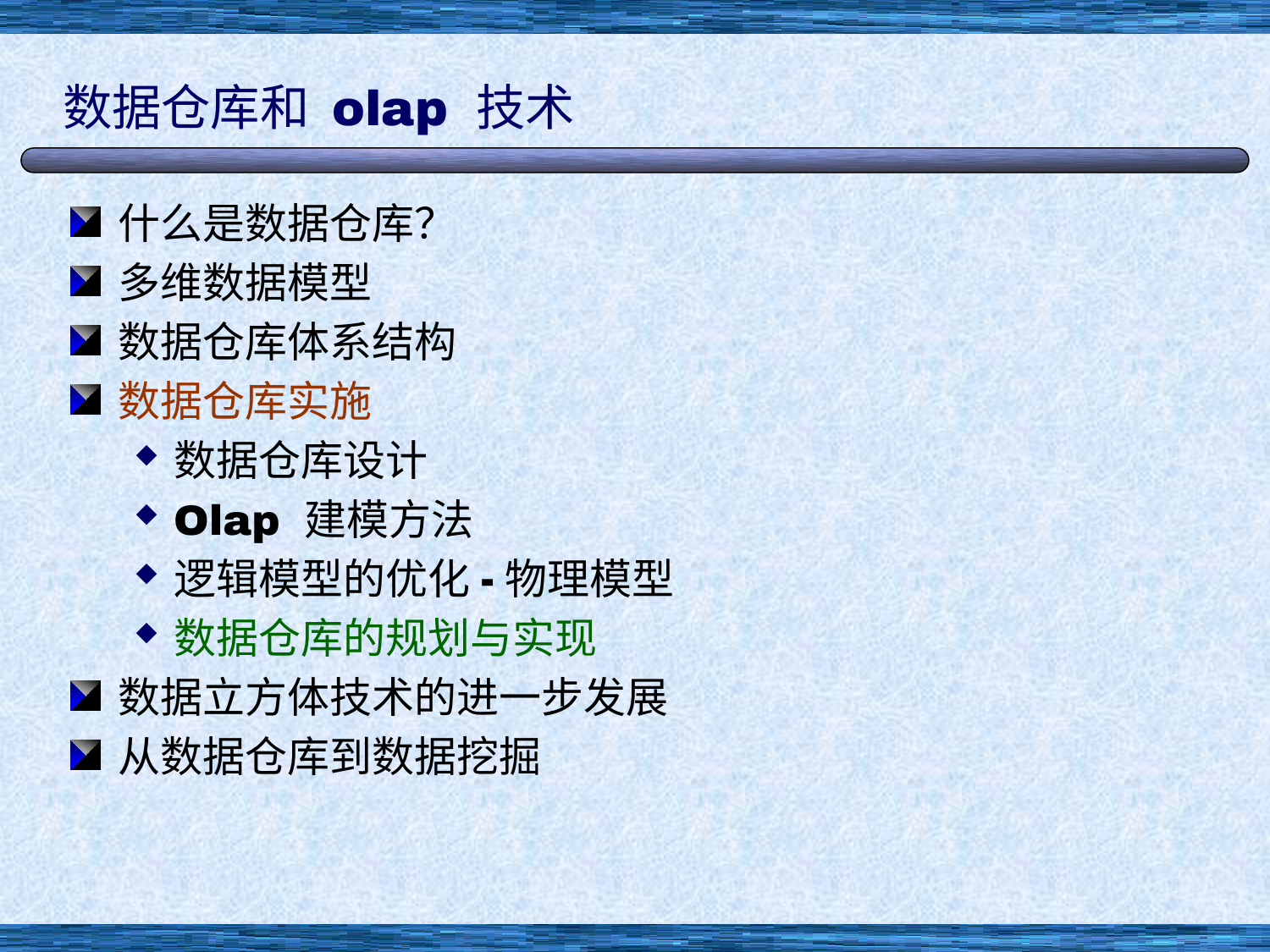

# 数据仓库和 olap 技术
什么是数据仓库？
多维数据模型
数据仓库体系结构
数据仓库实施
数据仓库设计
Olap 建模方法
逻辑模型的优化-物理模型
数据仓库的规划与实现
数据立方体技术的进一步发展
从数据仓库到数据挖掘